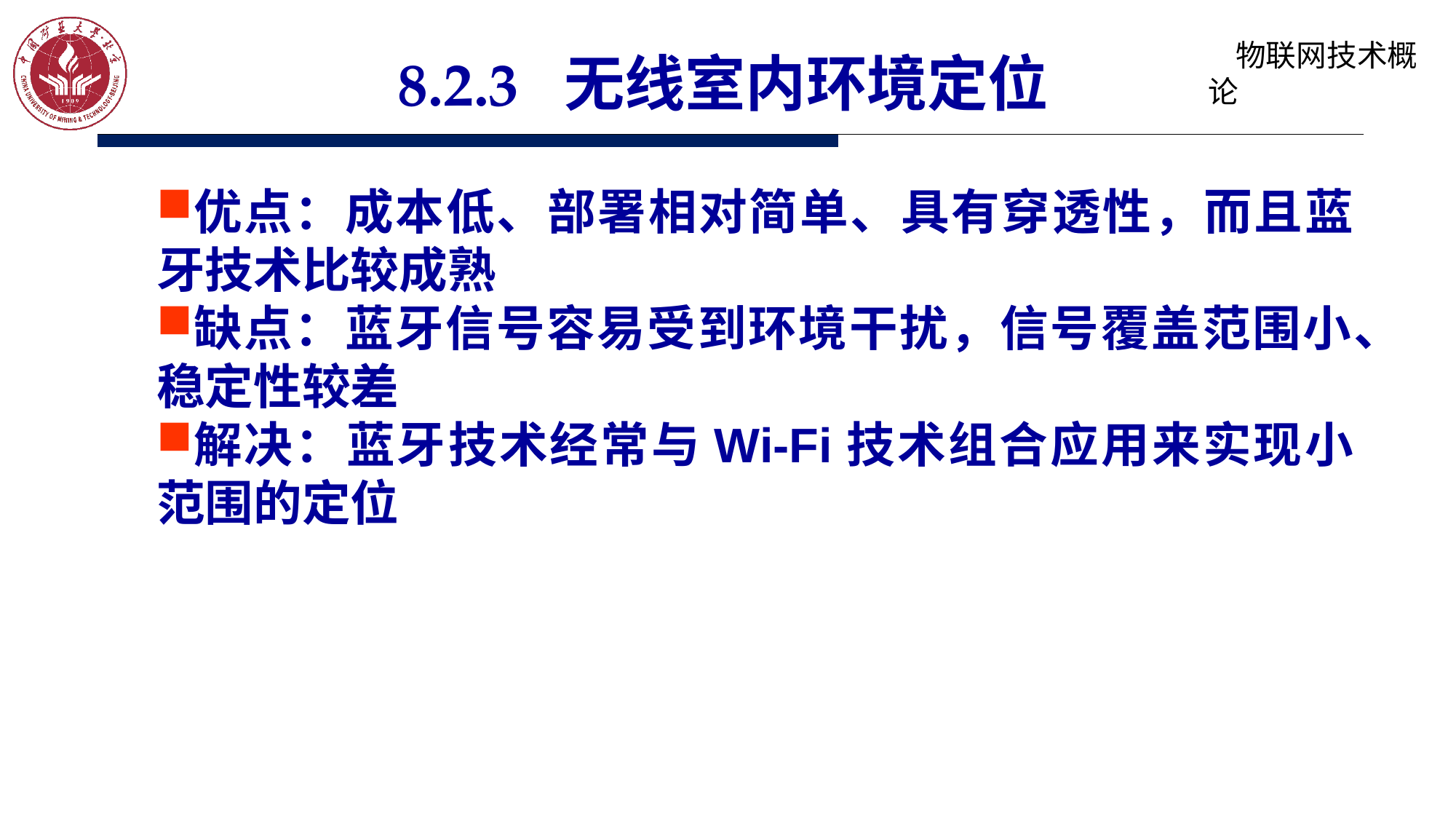

# 8.2.3  无线室内环境定位
优点：成本低、部署相对简单、具有穿透性，而且蓝牙技术比较成熟
缺点：蓝牙信号容易受到环境干扰，信号覆盖范围小、稳定性较差
解决：蓝牙技术经常与Wi-Fi技术组合应用来实现小范围的定位